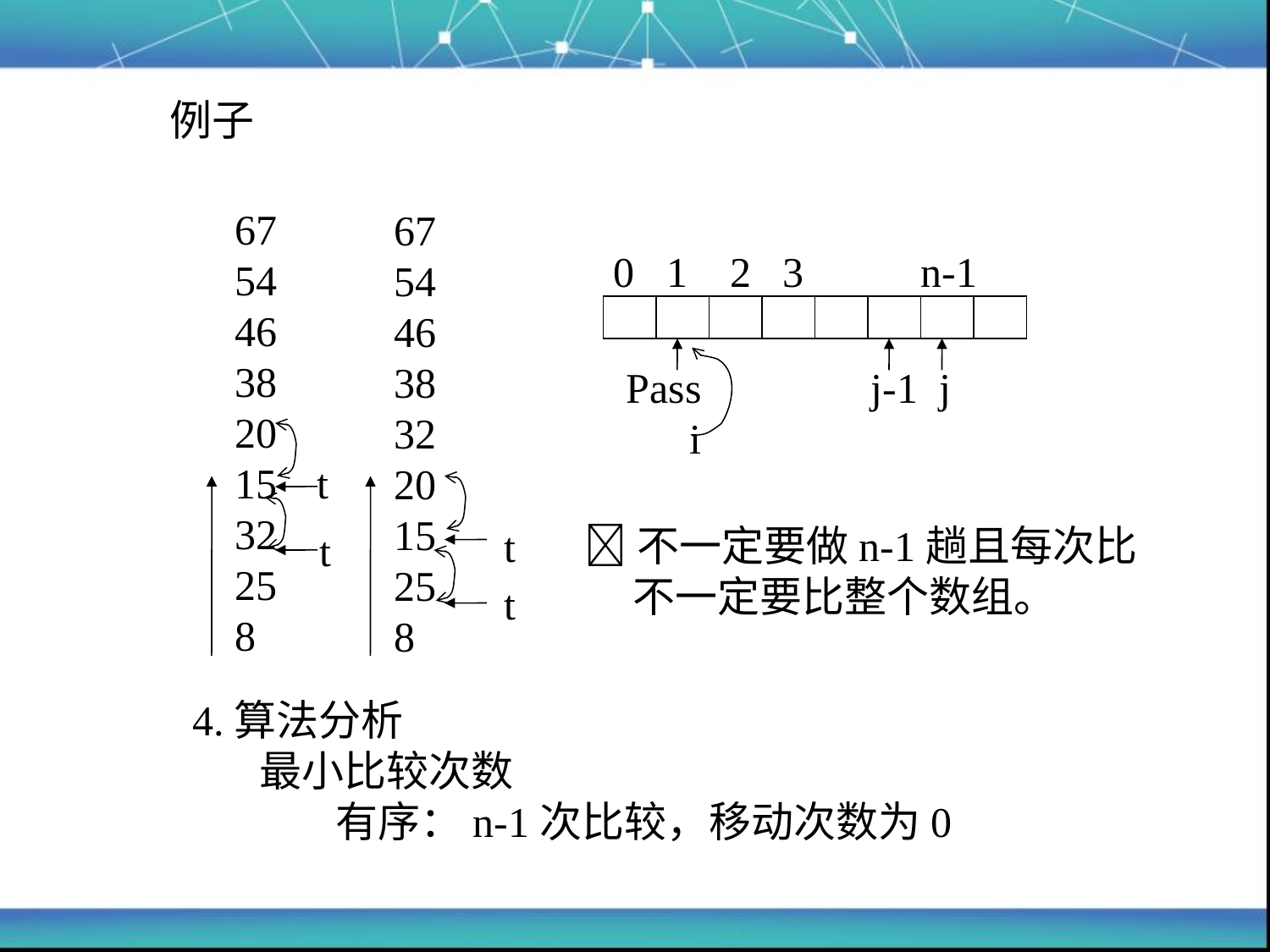

例子
67
54
46
38
20
15
32
25
8
67
54
46
38
32
20
15
25
8
0   1    2   3           n-1

Pass                j-1  j
      i

t

t
t
∴不一定要做n-1趟且每次比
    不一定要比整个数组。
t
4.算法分析
      最小比较次数
              有序：n-1次比较，移动次数为0